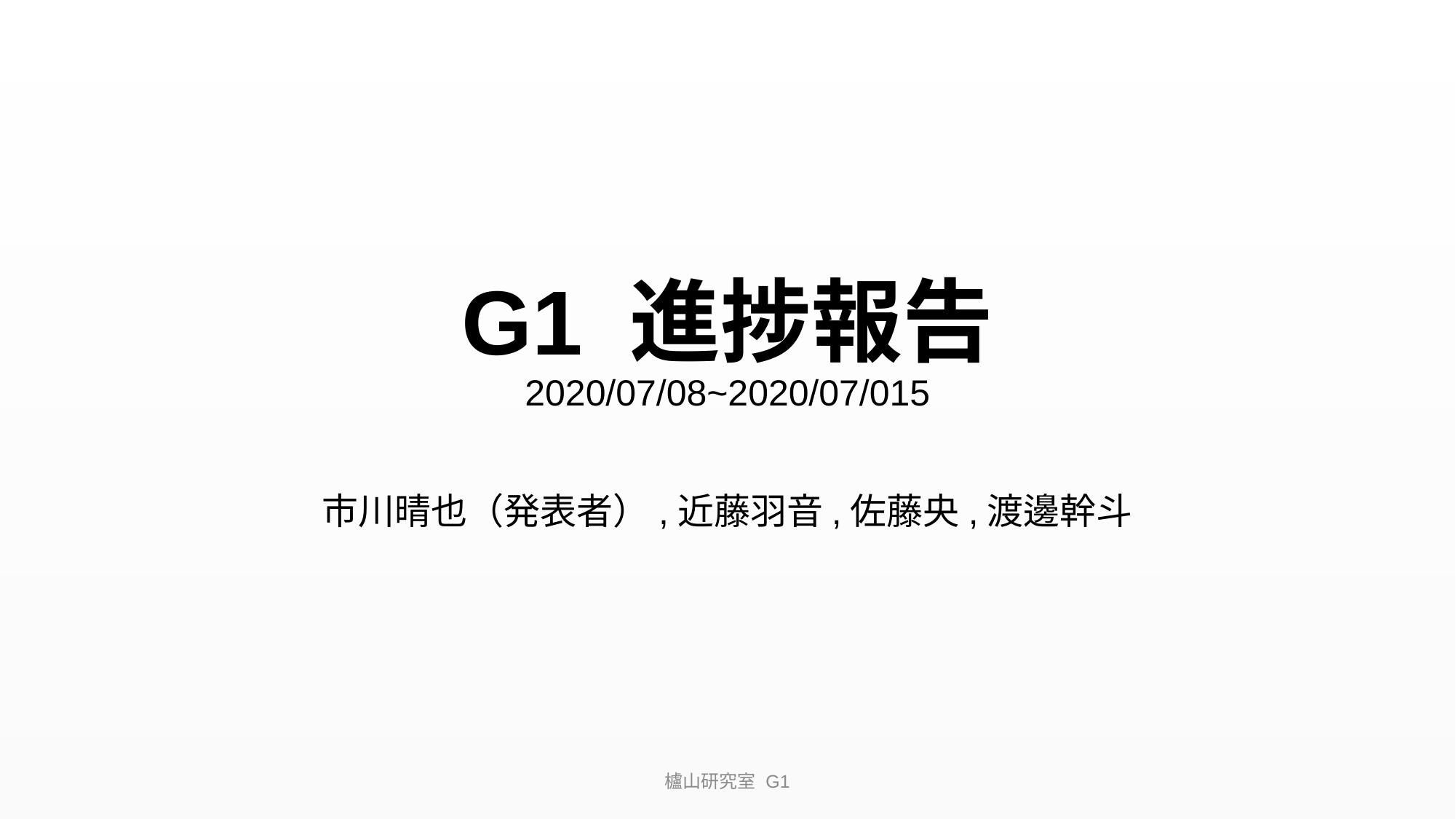

# G1 進捗報告 2020/07/08~2020/07/015
市川晴也（発表者）,近藤羽音,佐藤央,渡邊幹斗
櫨山研究室 G1